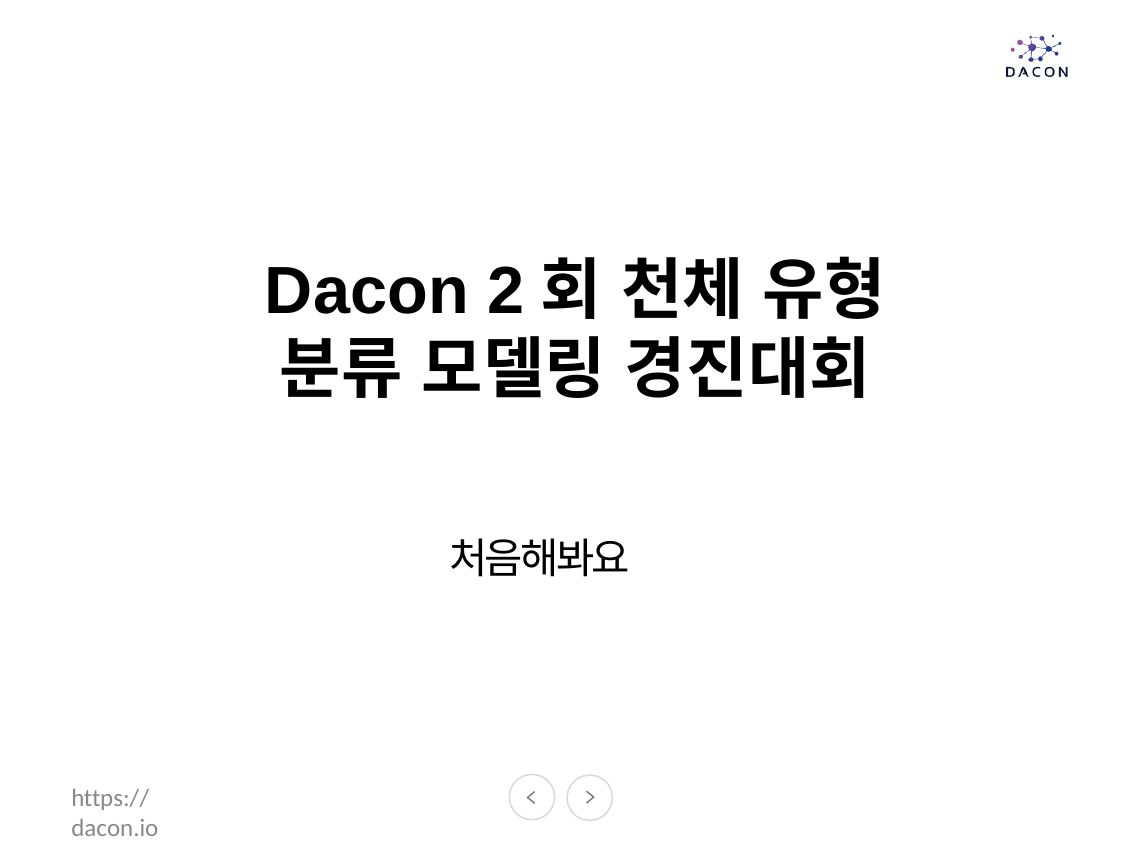

# Dacon 2회 천체 유형 분류 모델링 경진대회
처음해봐요

https://dacon.io